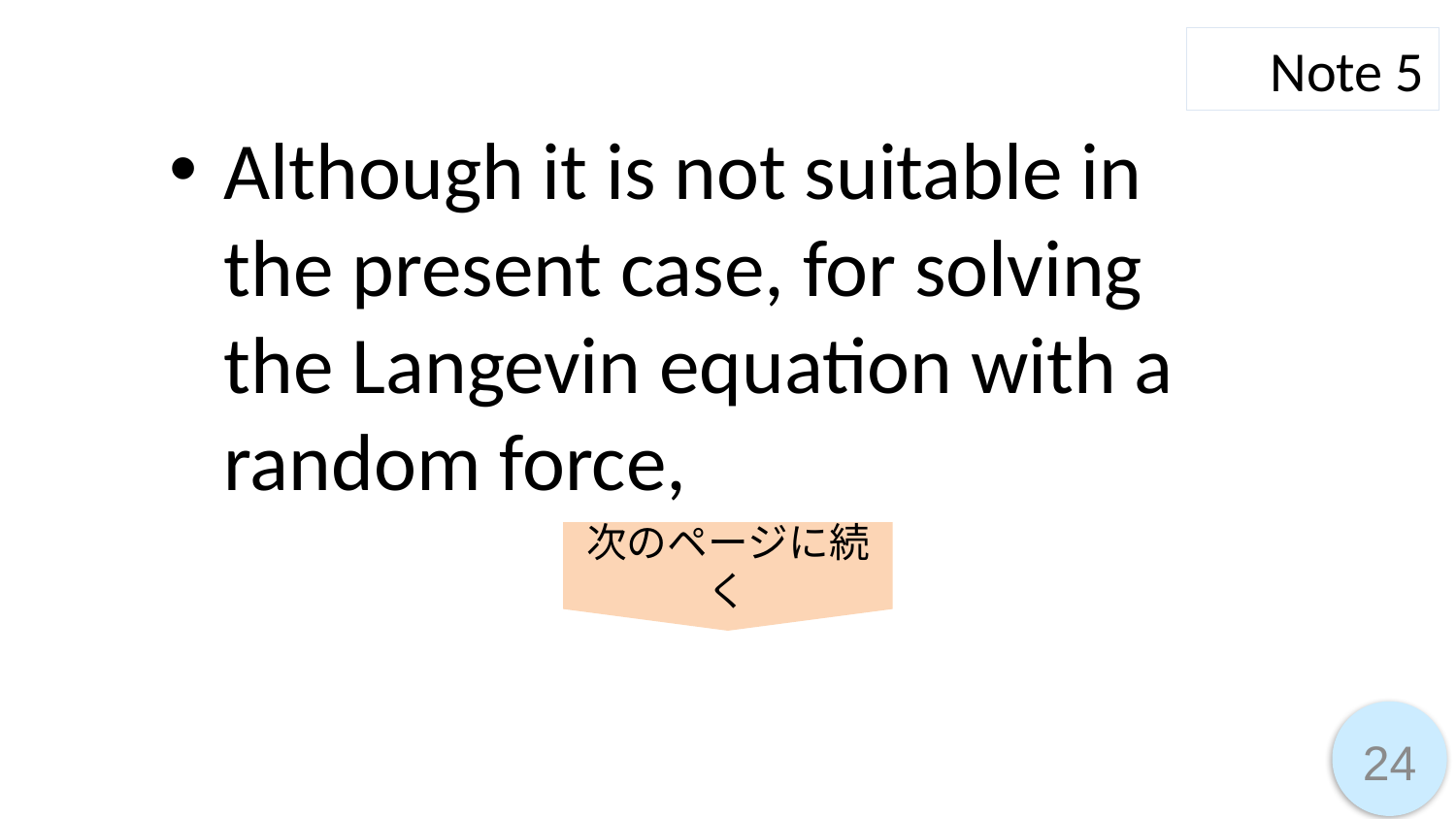

Note 5
Although it is not suitable in the present case, for solving the Langevin equation with a random force,
次のページに続く
24